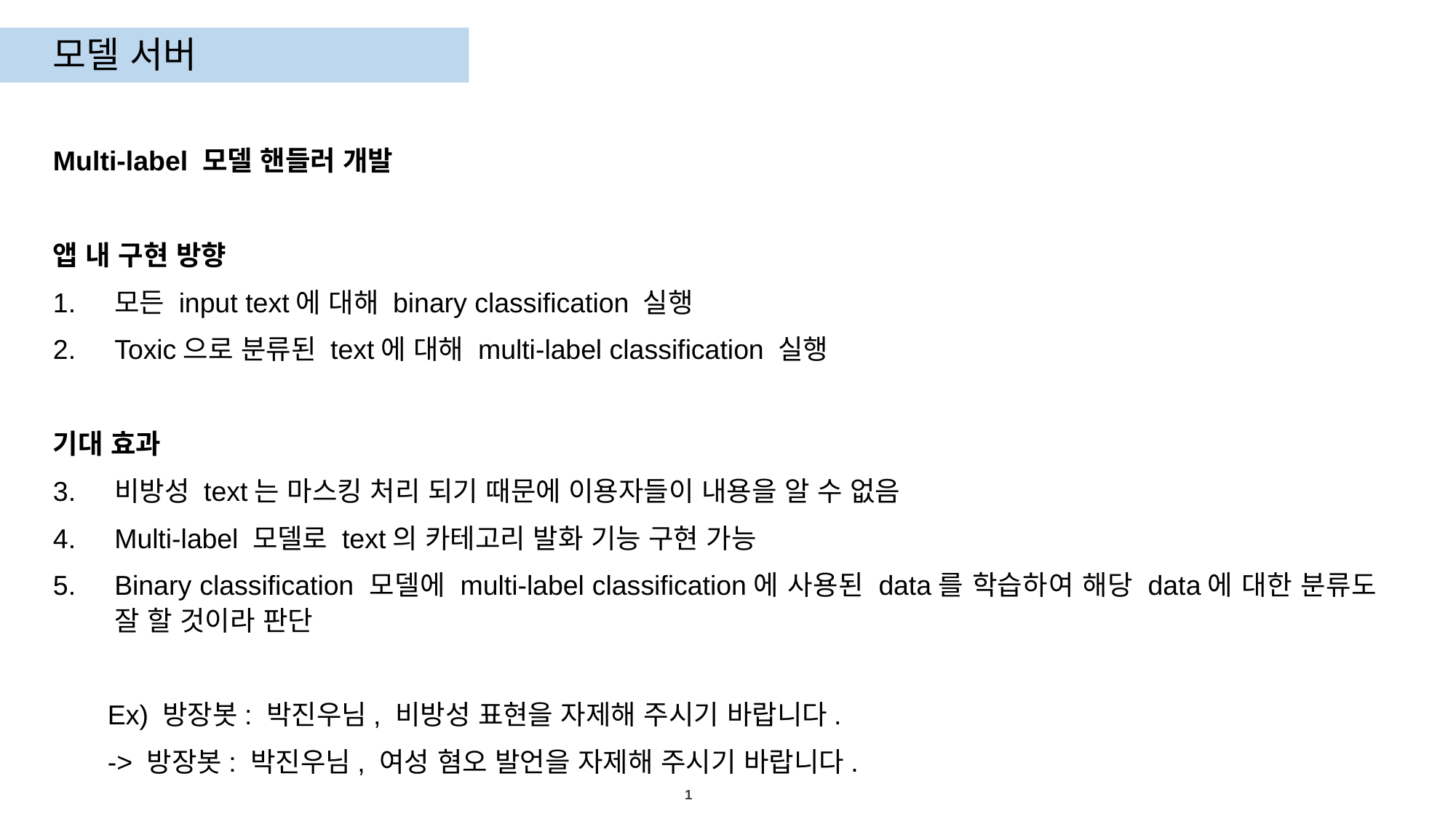

모델 서버

Multi-label 모델 핸들러 개발

앱 내 구현 방향
모든 input text에 대해 binary classification 실행
Toxic으로 분류된 text에 대해 multi-label classification 실행

기대 효과
비방성 text는 마스킹 처리 되기 때문에 이용자들이 내용을 알 수 없음
Multi-label 모델로 text의 카테고리 발화 기능 구현 가능
Binary classification 모델에 multi-label classification에 사용된 data를 학습하여 해당 data에 대한 분류도 잘 할 것이라 판단

Ex) 방장봇: 박진우님, 비방성 표현을 자제해 주시기 바랍니다.
-> 방장봇: 박진우님, 여성 혐오 발언을 자제해 주시기 바랍니다.

1